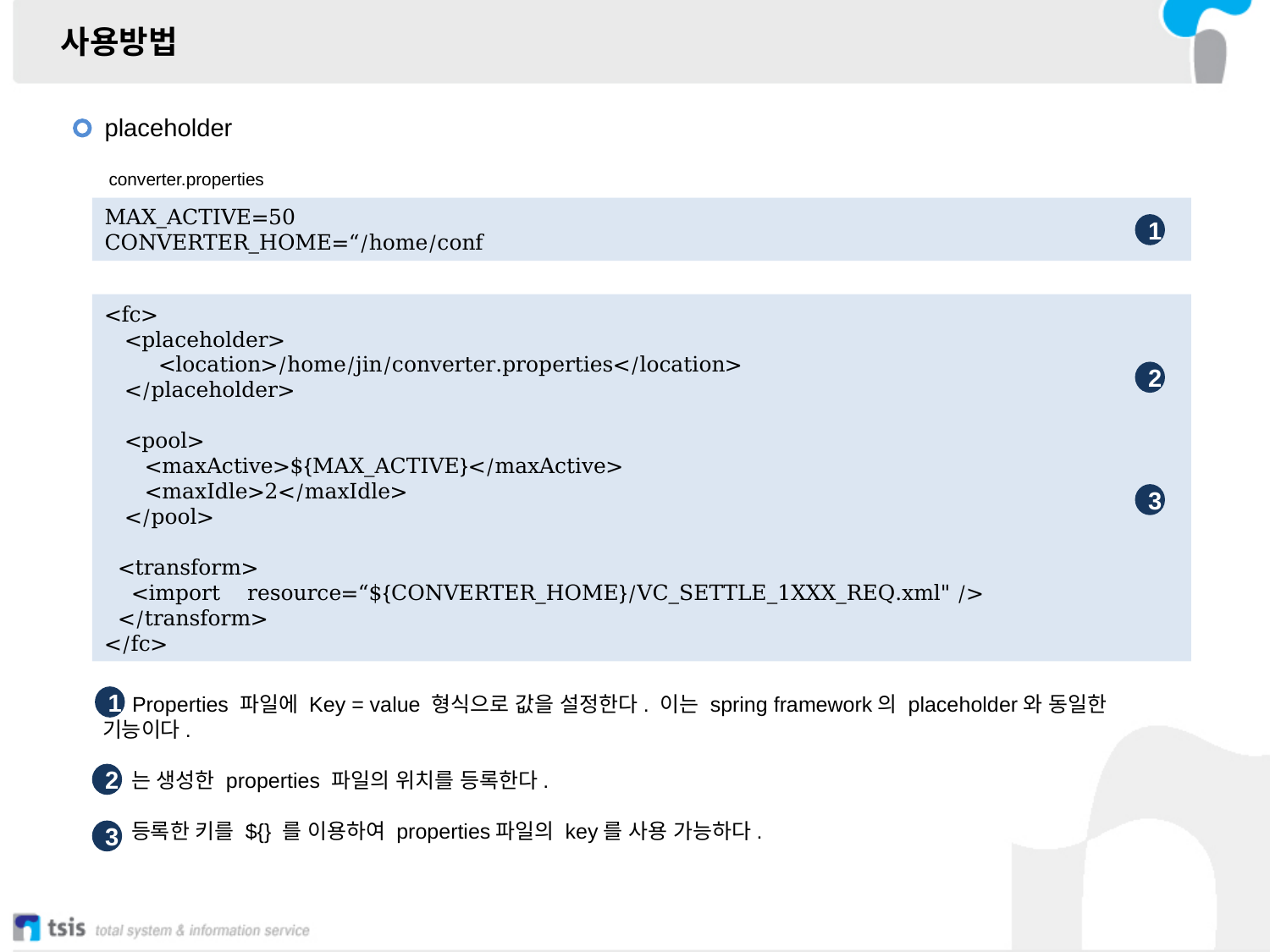

사용방법
placeholder

converter.properties
MAX_ACTIVE=50
CONVERTER_HOME=“/home/conf
1
<fc>
   <placeholder>
        <location>/home/jin/converter.properties</location>
   </placeholder>

   <pool>
      <maxActive>${MAX_ACTIVE}</maxActive>
      <maxIdle>2</maxIdle>
   </pool>

  <transform>
    <import    resource=“${CONVERTER_HOME}/VC_SETTLE_1XXX_REQ.xml" />
  </transform>
</fc>
2
3
     Properties 파일에 Key = value 형식으로 값을 설정한다. 이는 spring framework의 placeholder와 동일한 기능이다.

    는 생성한 properties 파일의 위치를 등록한다.

    등록한 키를 ${} 를 이용하여 properties파일의 key를 사용 가능하다.
1
2
3